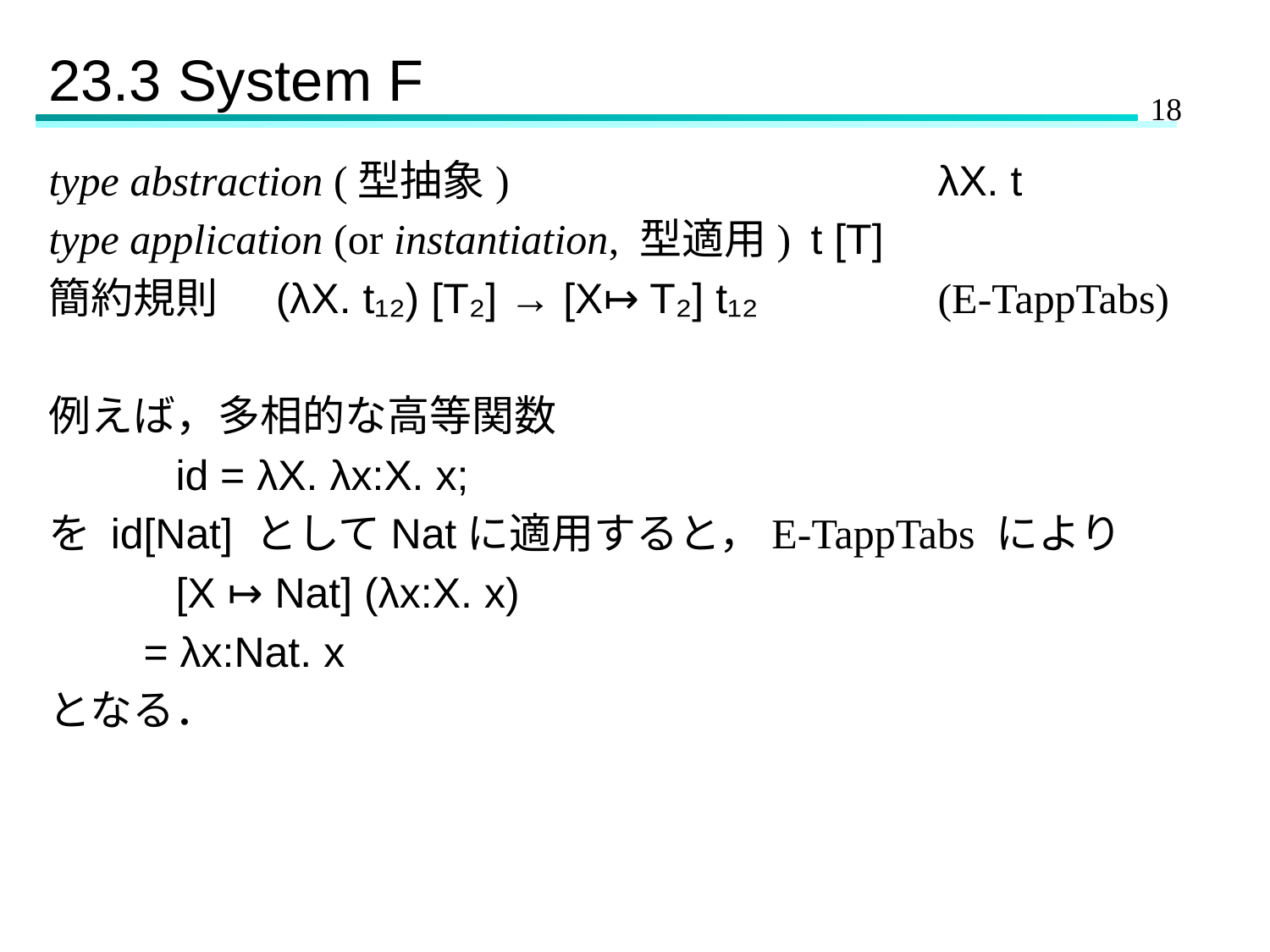

# 23.3 System F
type abstraction (型抽象)				λX. t
type application (or instantiation, 型適用)	t [T]
簡約規則     (λX. t₁₂) [T₂] → [X↦ T₂] t₁₂		(E-TappTabs)

例えば，多相的な高等関数
	id = λX. λx:X. x;
を id[Nat] としてNatに適用すると，E-TappTabs により
	[X ↦ Nat] (λx:X. x)
        = λx:Nat. x
となる．